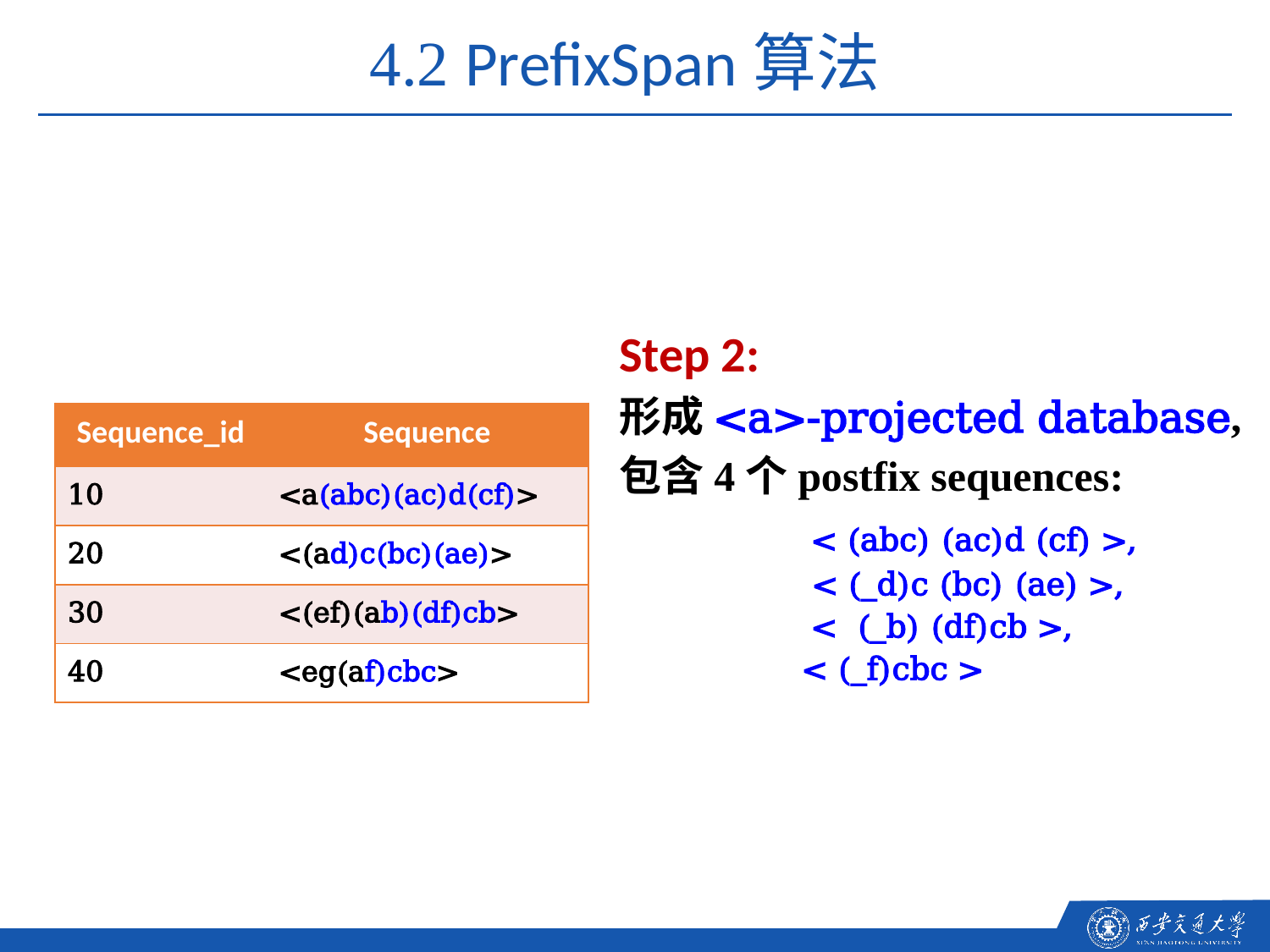

4.2 PrefixSpan算法
Step 2:
形成<a>-projected database,
包含4个postfix sequences:
		< (abc) (ac)d (cf) >,
                   < (_d)c (bc) (ae) >,
		<  (_b) (df)cb >,
                  < (_f)cbc >
| Sequence\_id | Sequence |
| --- | --- |
| 10 | <a(abc)(ac)d(cf)> |
| 20 | <(ad)c(bc)(ae)> |
| 30 | <(ef)(ab)(df)cb> |
| 40 | <eg(af)cbc> |